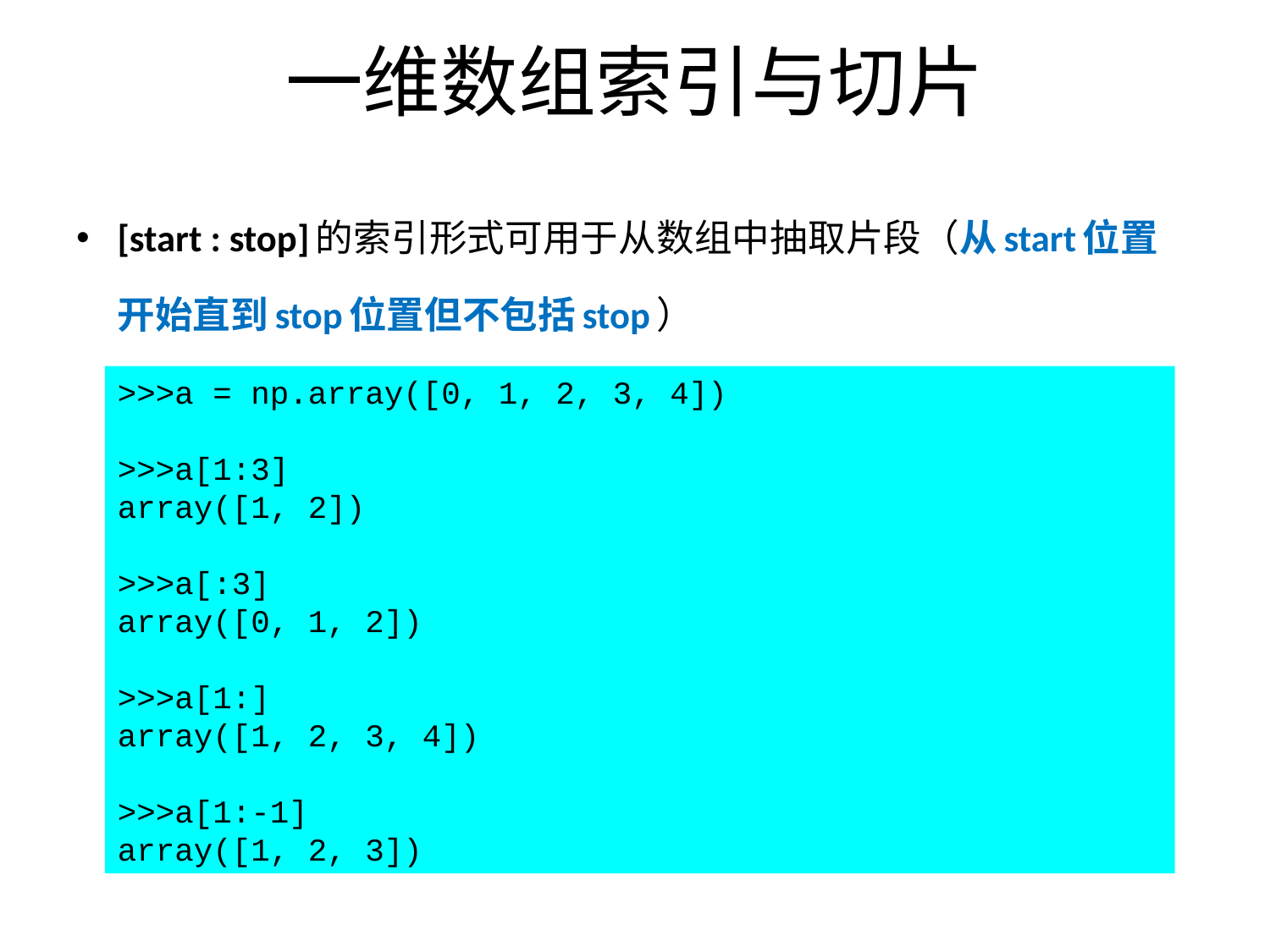

# 一维数组索引与切片
[start : stop]的索引形式可用于从数组中抽取片段（从start位置开始直到stop位置但不包括stop）
>>>a = np.array([0, 1, 2, 3, 4])

>>>a[1:3]
array([1, 2])

>>>a[:3]
array([0, 1, 2])

>>>a[1:]
array([1, 2, 3, 4])

>>>a[1:-1]
array([1, 2, 3])